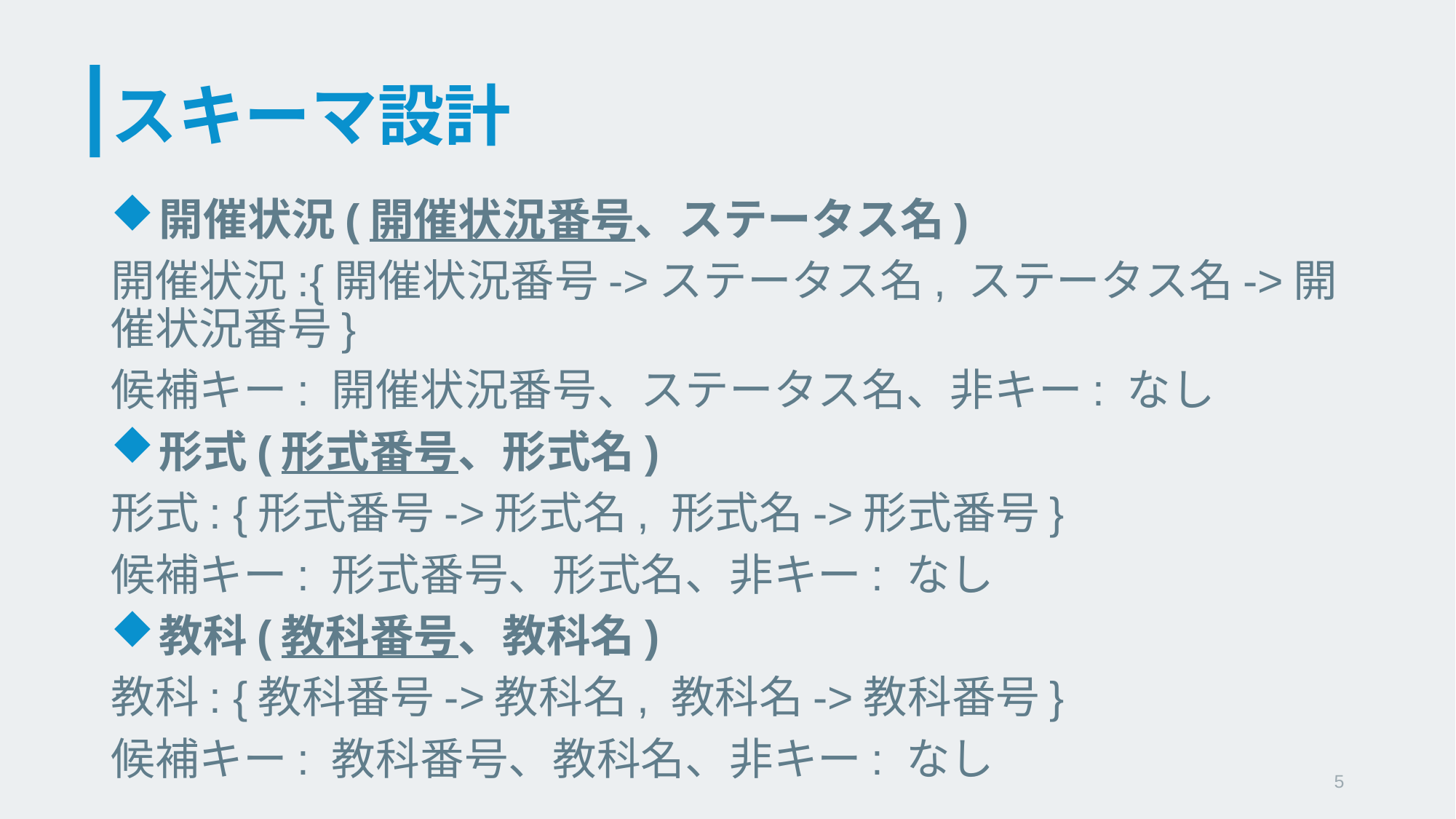

# スキーマ設計
開催状況(開催状況番号、ステータス名)
開催状況:{開催状況番号->ステータス名, ステータス名->開催状況番号}
候補キー: 開催状況番号、ステータス名、非キー: なし
形式(形式番号、形式名)
形式: {形式番号->形式名, 形式名->形式番号}
候補キー: 形式番号、形式名、非キー: なし
教科(教科番号、教科名)
教科: {教科番号->教科名, 教科名->教科番号}
候補キー: 教科番号、教科名、非キー: なし

5